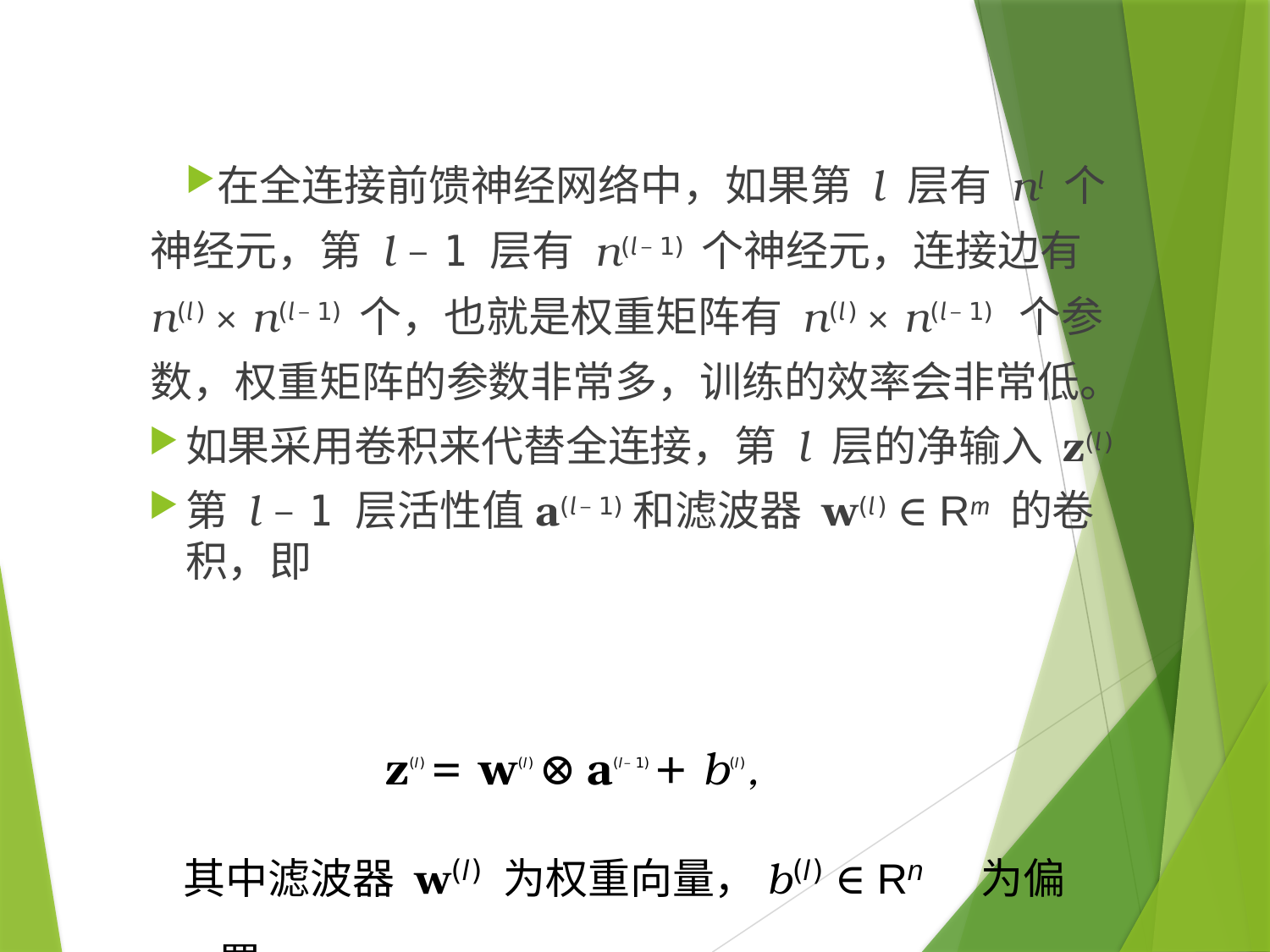

在全连接前馈神经网络中，如果第 l 层有 nl 个神经元，第 l − 1 层有 n(l−1) 个神经元，连接边有 n(l) × n(l−1) 个，也就是权重矩阵有 n(l) × n(l−1)  个参数，权重矩阵的参数非常多，训练的效率会非常低。
如果采用卷积来代替全连接，第 l 层的净输入 z(l)
第 l − 1 层活性值a(l−1)和滤波器 w(l) ∈ Rm 的卷积，即

z(l) = w(l) ⊗ a(l−1) + b(l),
其中滤波器 w(l) 为权重向量，b(l) ∈ Rn	为偏置。